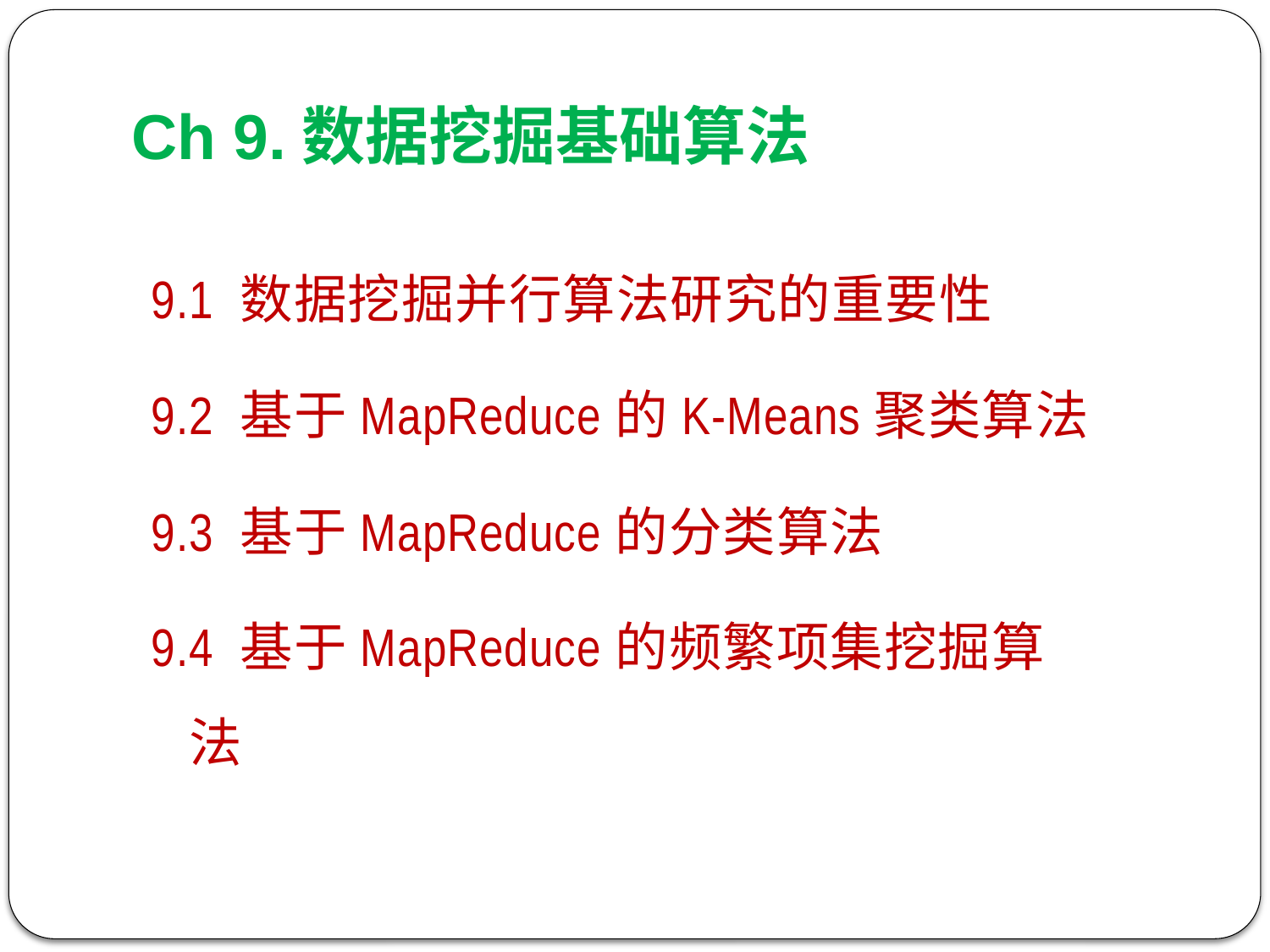

Ch 9.数据挖掘基础算法
9.1 数据挖掘并行算法研究的重要性
9.2 基于MapReduce的K-Means聚类算法
9.3 基于MapReduce的分类算法
9.4 基于MapReduce的频繁项集挖掘算法